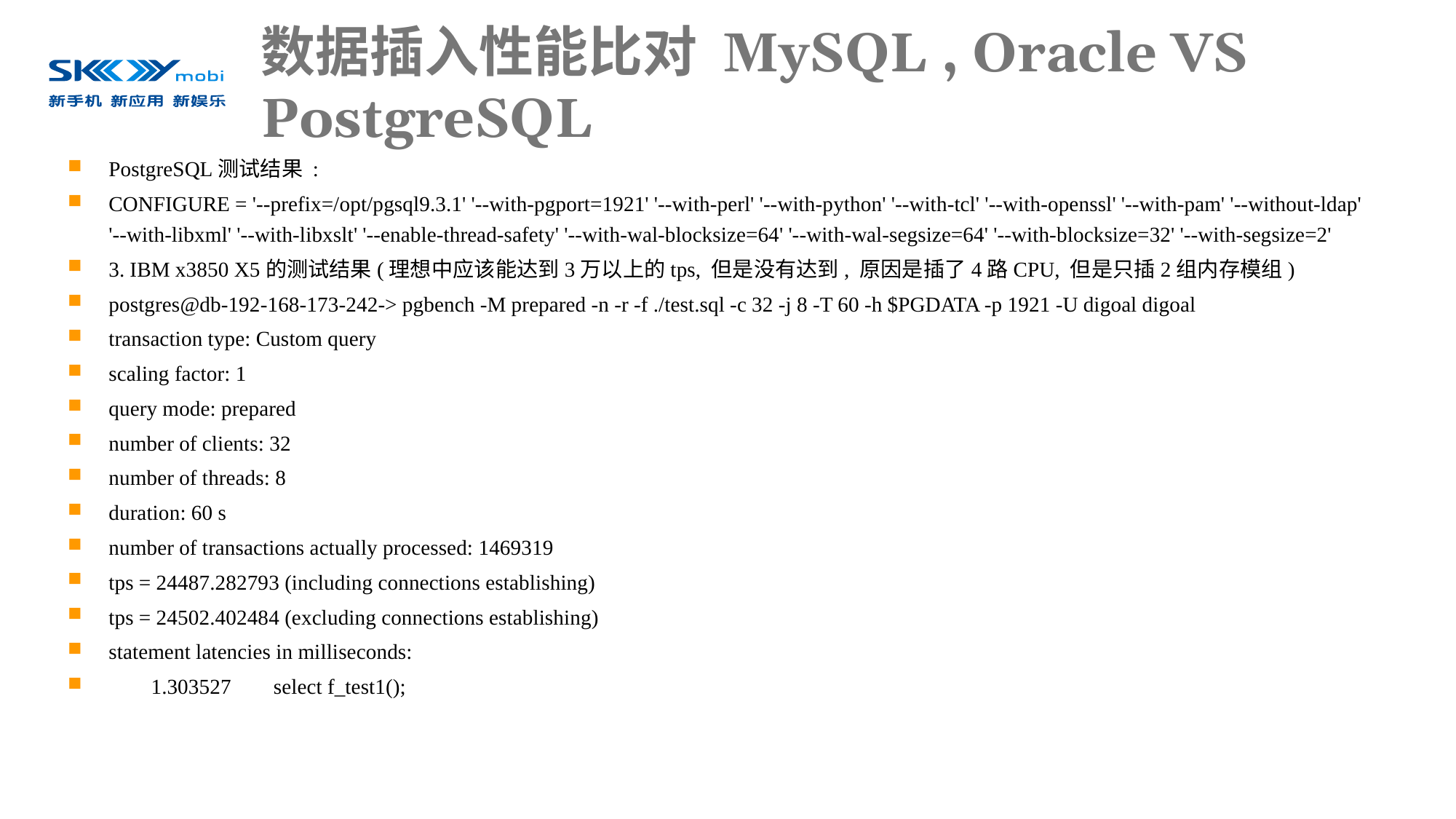

# 数据插入性能比对 MySQL , Oracle VS PostgreSQL
PostgreSQL测试结果 :
CONFIGURE = '--prefix=/opt/pgsql9.3.1' '--with-pgport=1921' '--with-perl' '--with-python' '--with-tcl' '--with-openssl' '--with-pam' '--without-ldap' '--with-libxml' '--with-libxslt' '--enable-thread-safety' '--with-wal-blocksize=64' '--with-wal-segsize=64' '--with-blocksize=32' '--with-segsize=2'
3. IBM x3850 X5的测试结果(理想中应该能达到3万以上的tps, 但是没有达到, 原因是插了4路CPU, 但是只插2组内存模组)
postgres@db-192-168-173-242-> pgbench -M prepared -n -r -f ./test.sql -c 32 -j 8 -T 60 -h $PGDATA -p 1921 -U digoal digoal
transaction type: Custom query
scaling factor: 1
query mode: prepared
number of clients: 32
number of threads: 8
duration: 60 s
number of transactions actually processed: 1469319
tps = 24487.282793 (including connections establishing)
tps = 24502.402484 (excluding connections establishing)
statement latencies in milliseconds:
        1.303527        select f_test1();